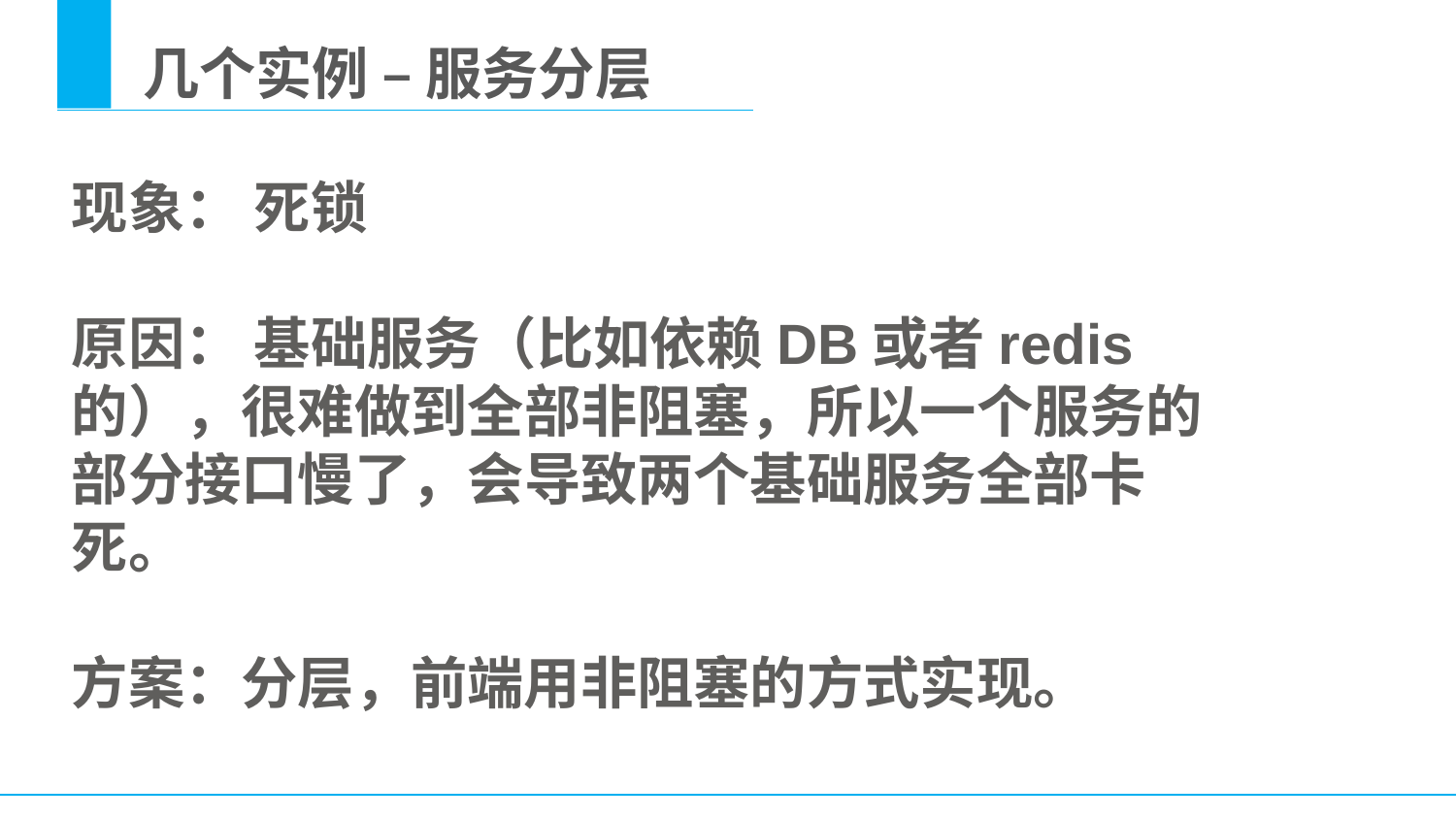

几个实例 – 服务分层
现象： 死锁

原因： 基础服务（比如依赖DB或者redis的），很难做到全部非阻塞，所以一个服务的部分接口慢了，会导致两个基础服务全部卡死。
方案：分层，前端用非阻塞的方式实现。